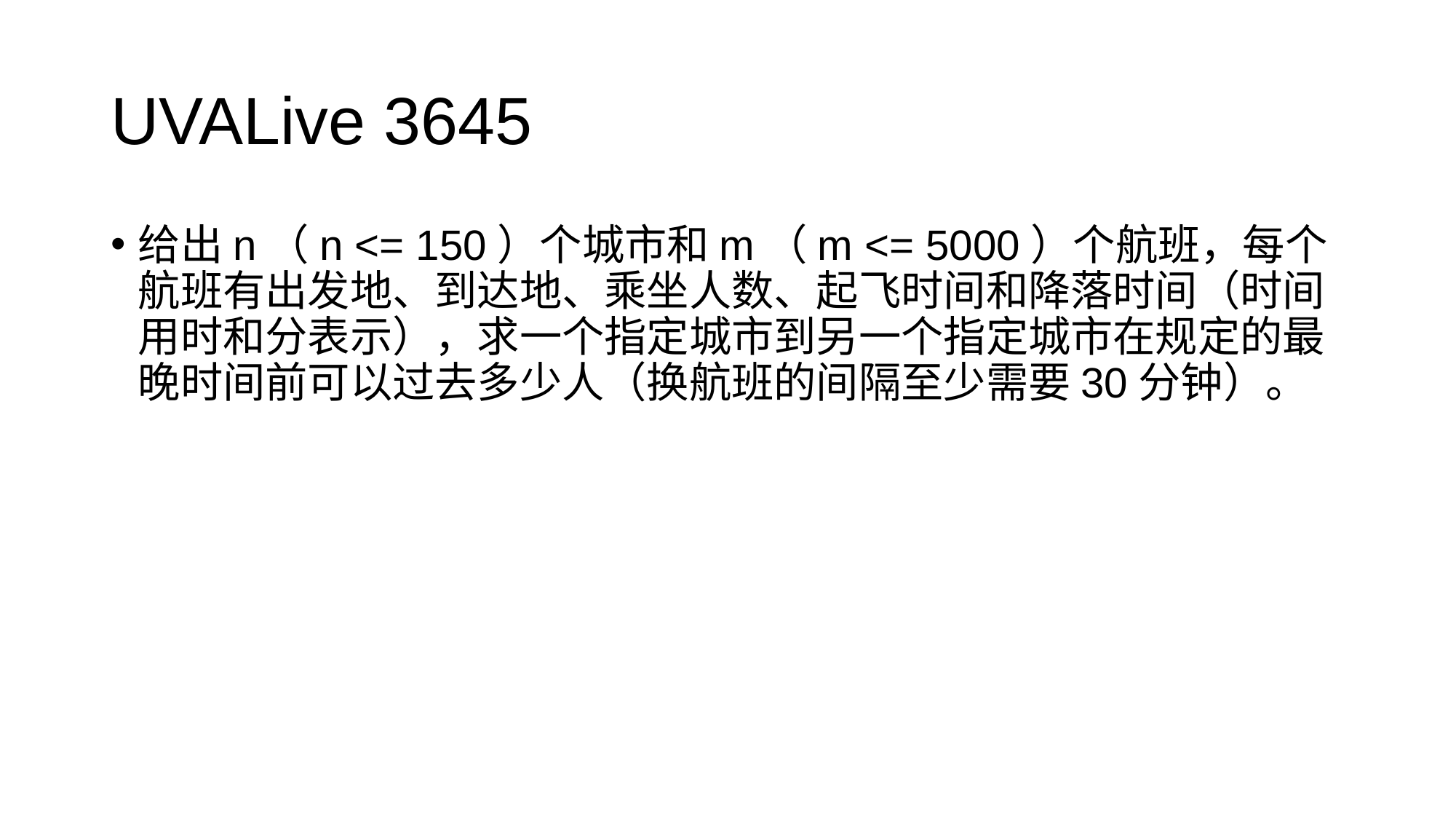

# UVALive 3645
给出n（n <= 150）个城市和m（m <= 5000）个航班，每个航班有出发地、到达地、乘坐人数、起飞时间和降落时间（时间用时和分表示），求一个指定城市到另一个指定城市在规定的最晚时间前可以过去多少人（换航班的间隔至少需要30分钟）。